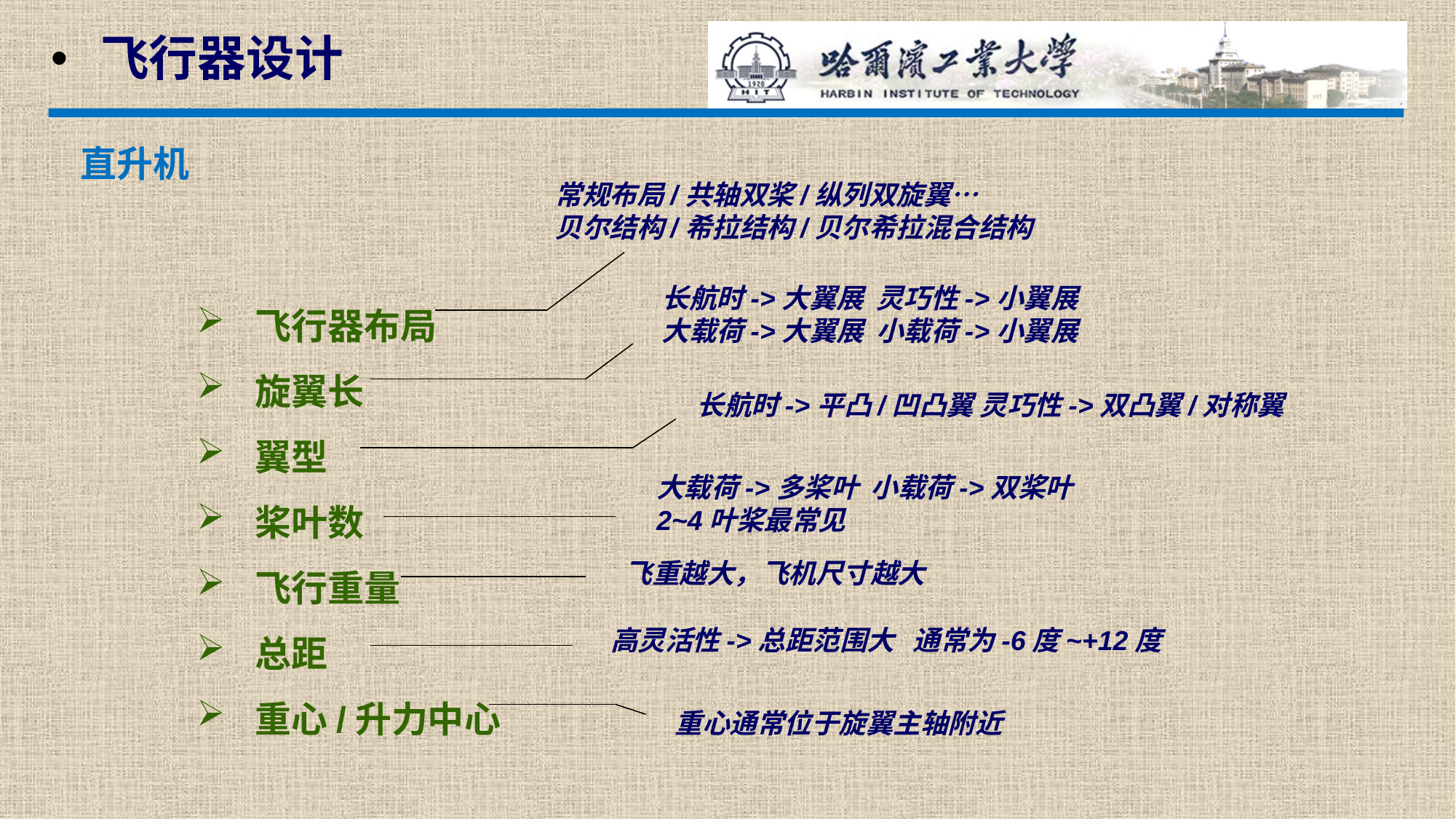

飞行器设计
直升机
常规布局/共轴双桨/纵列双旋翼…
贝尔结构/希拉结构/贝尔希拉混合结构
 飞行器布局
 旋翼长
 翼型
 桨叶数
 飞行重量
 总距
 重心/升力中心
长航时->大翼展  灵巧性->小翼展
大载荷->大翼展  小载荷->小翼展
长航时->平凸/凹凸翼 灵巧性->双凸翼/对称翼
大载荷->多桨叶  小载荷->双桨叶
2~4叶桨最常见
飞重越大，飞机尺寸越大
高灵活性->总距范围大   通常为-6度~+12度
重心通常位于旋翼主轴附近